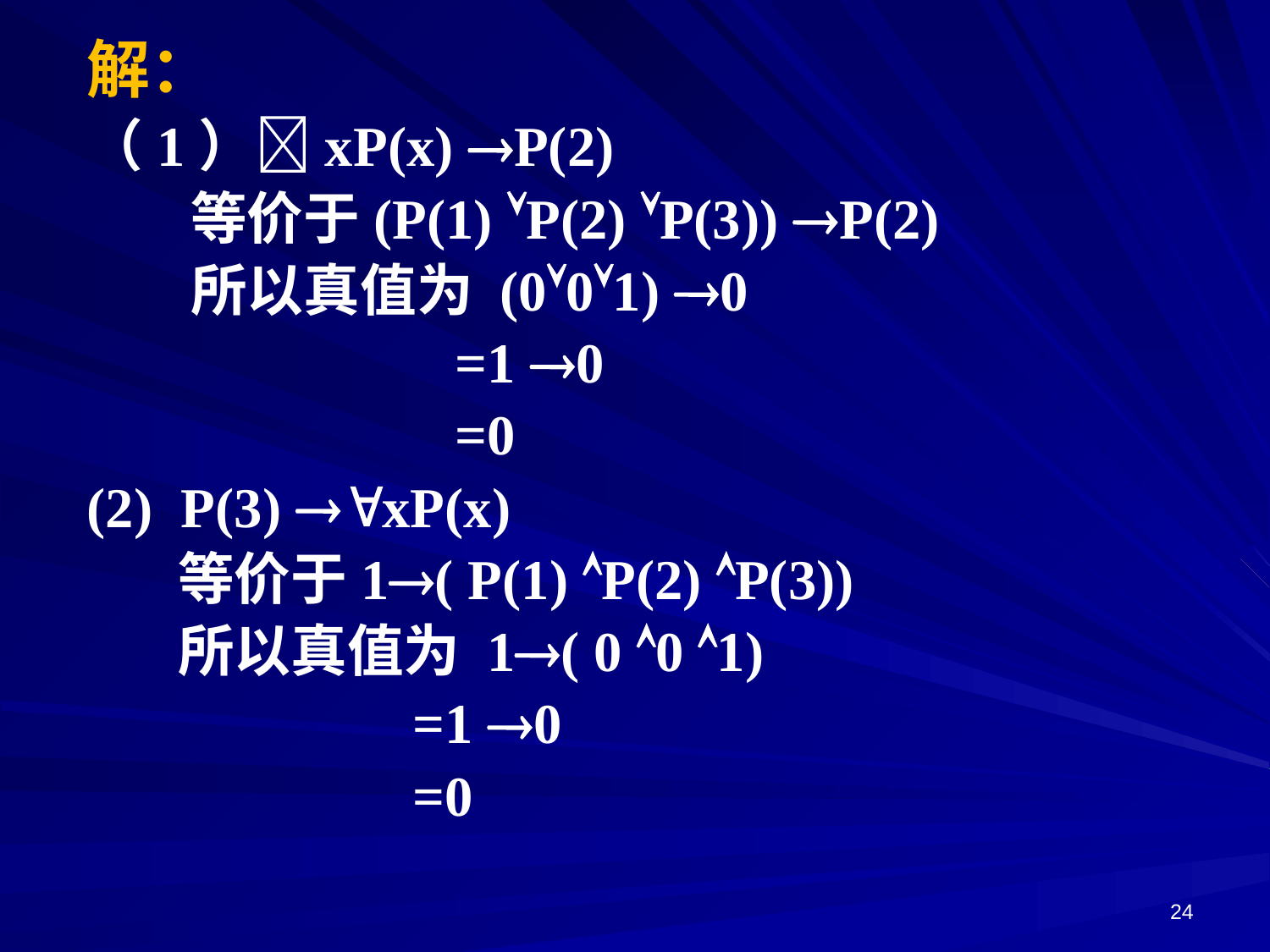

解：
（1）∃xP(x) →P(2)
       等价于(P(1) ∨P(2) ∨P(3)) →P(2)
       所以真值为 (0∨0∨1) →0
                          =1 →0
                          =0
(2)  P(3) →∀xP(x)
      等价于1→( P(1) ∧P(2) ∧P(3))
      所以真值为 1→( 0 ∧0 ∧1)
                       =1 →0
                       =0
24